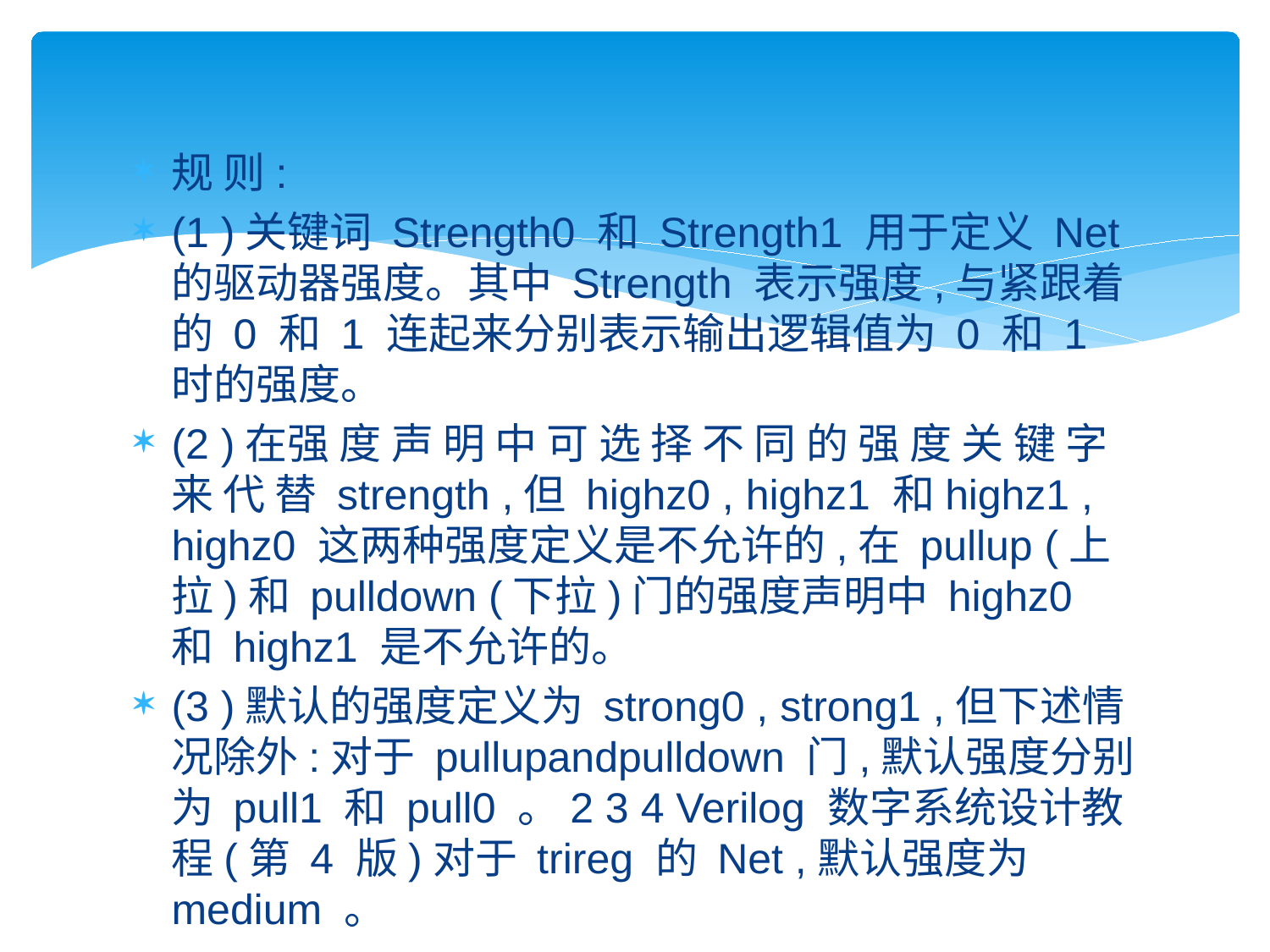

#
规 则:
(1 )关键词 Strength0 和 Strength1 用于定义 Net 的驱动器强度。其中 Strength 表示强度,与紧跟着的 0 和 1 连起来分别表示输出逻辑值为 0 和 1 时的强度。
(2 )在强 度 声 明 中 可 选 择 不 同 的 强 度 关 键 字 来 代 替 strength ,但 highz0 , highz1 和highz1 , highz0 这两种强度定义是不允许的,在 pullup (上拉)和 pulldown (下拉)门的强度声明中 highz0 和 highz1 是不允许的。
(3 )默认的强度定义为 strong0 , strong1 ,但下述情况除外:对于 pullupandpulldown 门,默认强度分别为 pull1 和 pull0 。2 3 4 Verilog 数字系统设计教程(第 4 版)对于 trireg 的 Net ,默认强度为 medium 。